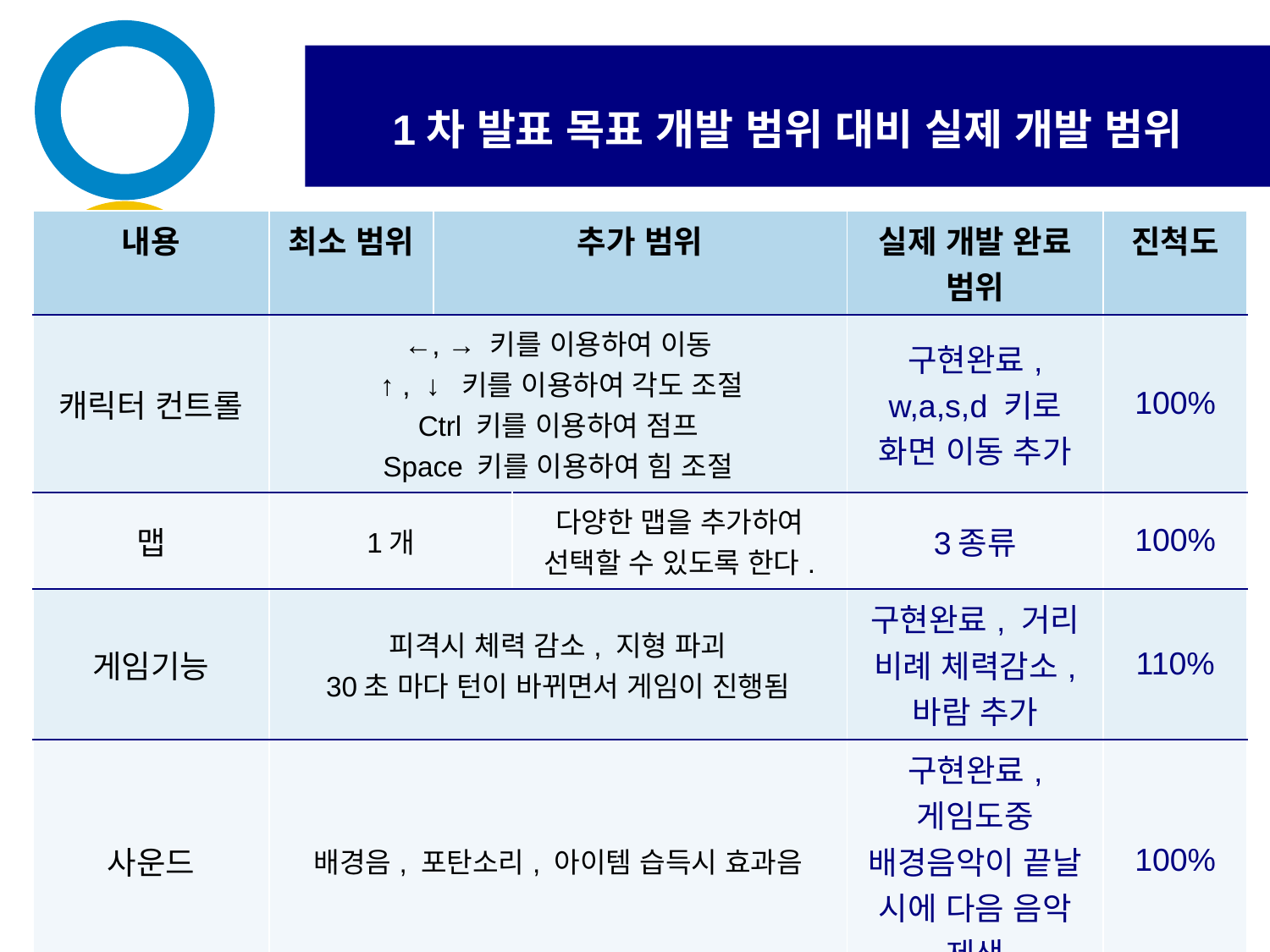

# 1차 발표 목표 개발 범위 대비 실제 개발 범위
| 내용 | 최소 범위 | 추가 범위 |  | 실제 개발 완료 범위 | 진척도 |
| --- | --- | --- | --- | --- | --- |
| 캐릭터 컨트롤 | ←, → 키를 이용하여 이동 ↑ , ↓ 키를 이용하여 각도 조절 Ctrl 키를 이용하여 점프 Space 키를 이용하여 힘 조절 |  |  | 구현완료, w,a,s,d 키로 화면 이동 추가 | 100% |
| 맵 | 1개 |  | 다양한 맵을 추가하여 선택할 수 있도록 한다. | 3종류 | 100% |
| 게임기능 | 피격시 체력 감소, 지형 파괴 30초 마다 턴이 바뀌면서 게임이 진행됨 |  |  | 구현완료, 거리 비례 체력감소, 바람 추가 | 110% |
| 사운드 | 배경음, 포탄소리, 아이템 습득시 효과음 |  |  | 구현완료, 게임도중 배경음악이 끝날 시에 다음 음악 제생 | 100% |
| 애니메이션 | 이동, 점프, 사망, 폭발 |  |  | 구현완료 | 100% |